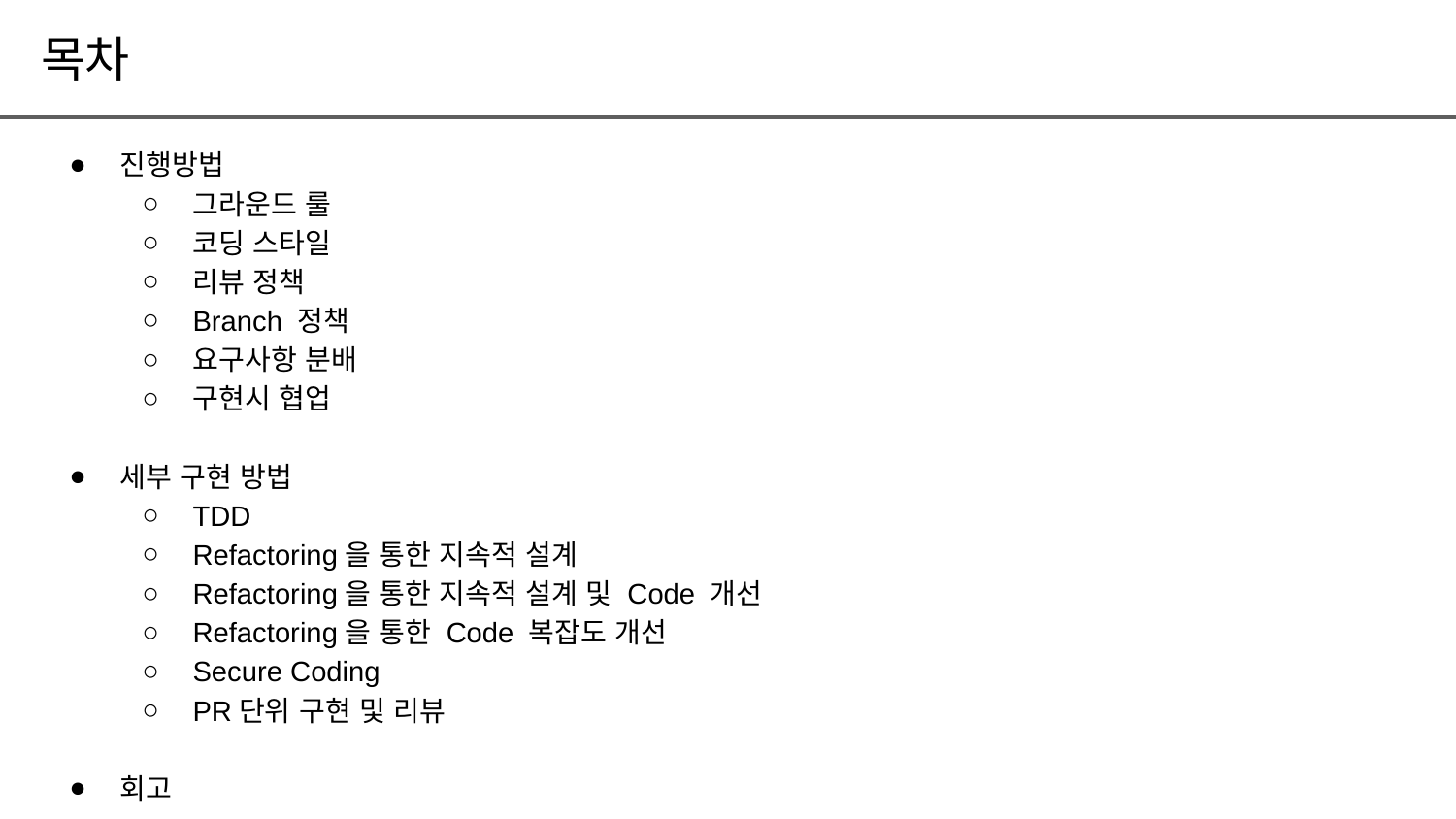

목차
진행방법
그라운드 룰
코딩 스타일
리뷰 정책
Branch 정책
요구사항 분배
구현시 협업

세부 구현 방법
TDD
Refactoring을 통한 지속적 설계
Refactoring을 통한 지속적 설계 및 Code 개선
Refactoring을 통한 Code 복잡도 개선
Secure Coding
PR단위 구현 및 리뷰

회고